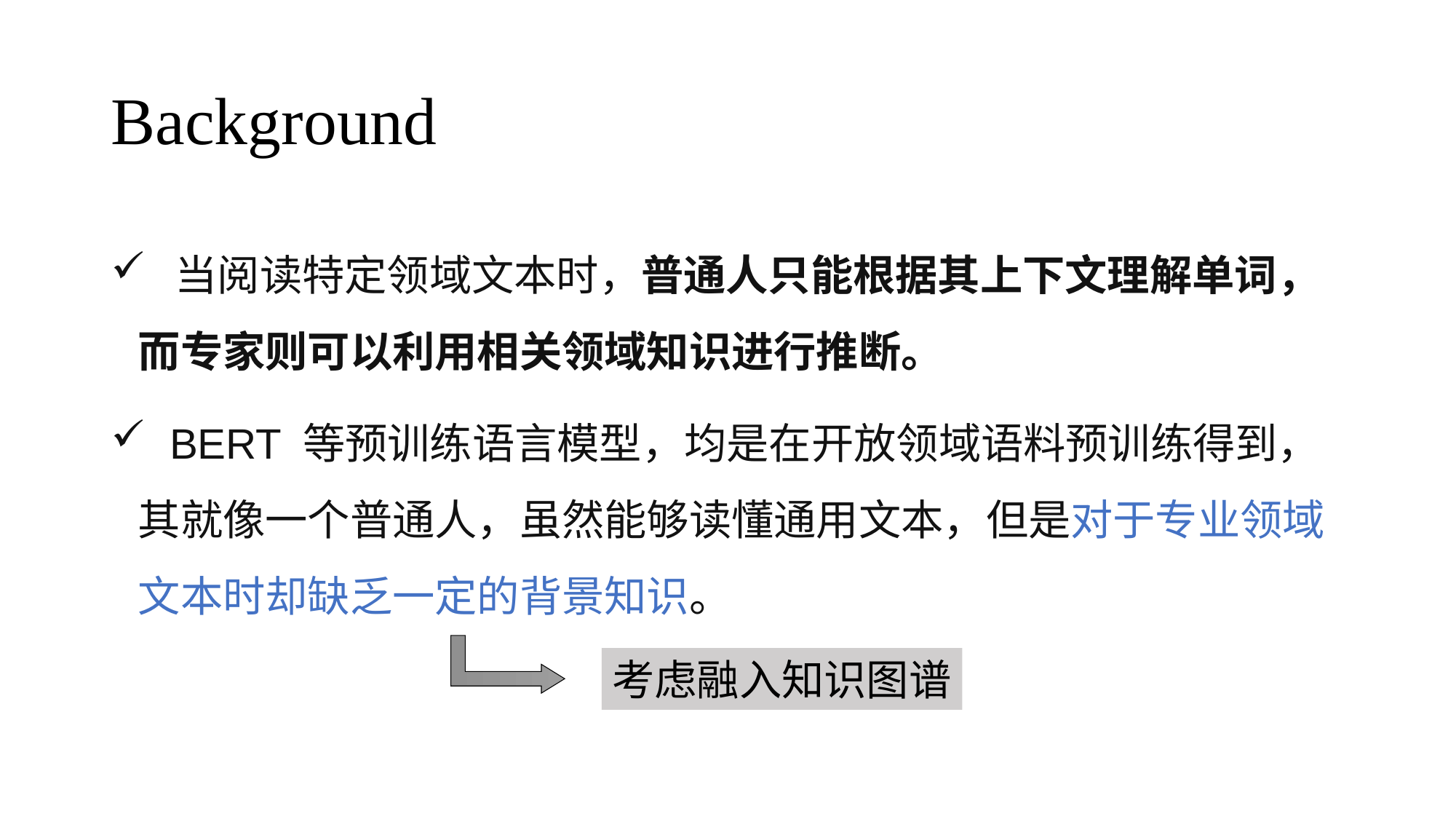

# Background
  当阅读特定领域文本时，普通人只能根据其上下文理解单词，而专家则可以利用相关领域知识进行推断。
  BERT 等预训练语言模型，均是在开放领域语料预训练得到，其就像一个普通人，虽然能够读懂通用文本，但是对于专业领域文本时却缺乏一定的背景知识。

考虑融入知识图谱